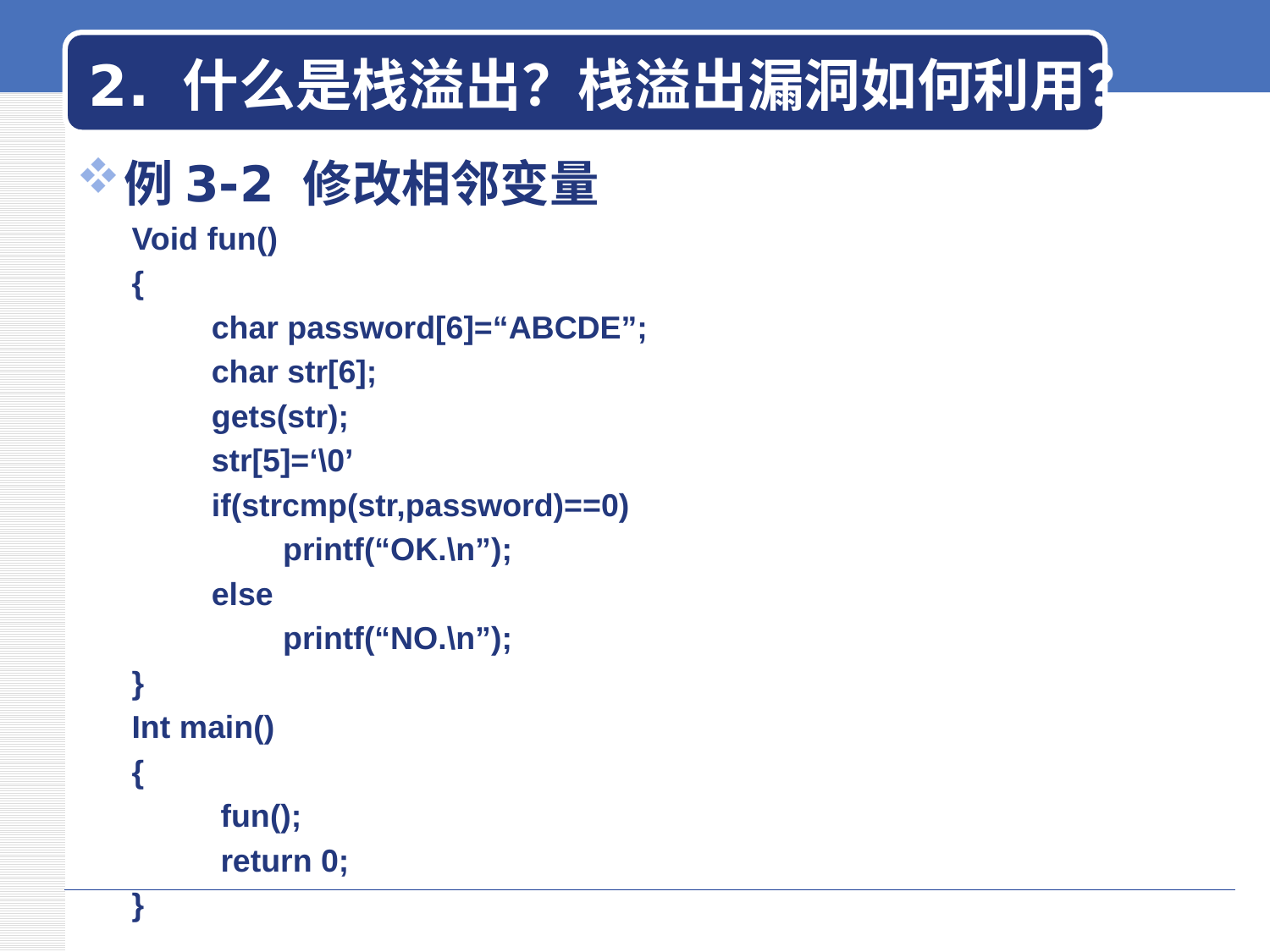

# 2. 什么是栈溢出？栈溢出漏洞如何利用？
例3-2 修改相邻变量
Void fun()
{
         char password[6]=“ABCDE”;
         char str[6];
         gets(str);
         str[5]=‘\0’
         if(strcmp(str,password)==0)
                 printf(“OK.\n”);
         else
                 printf(“NO.\n”);
}
Int main()
{
          fun();
          return 0;
}